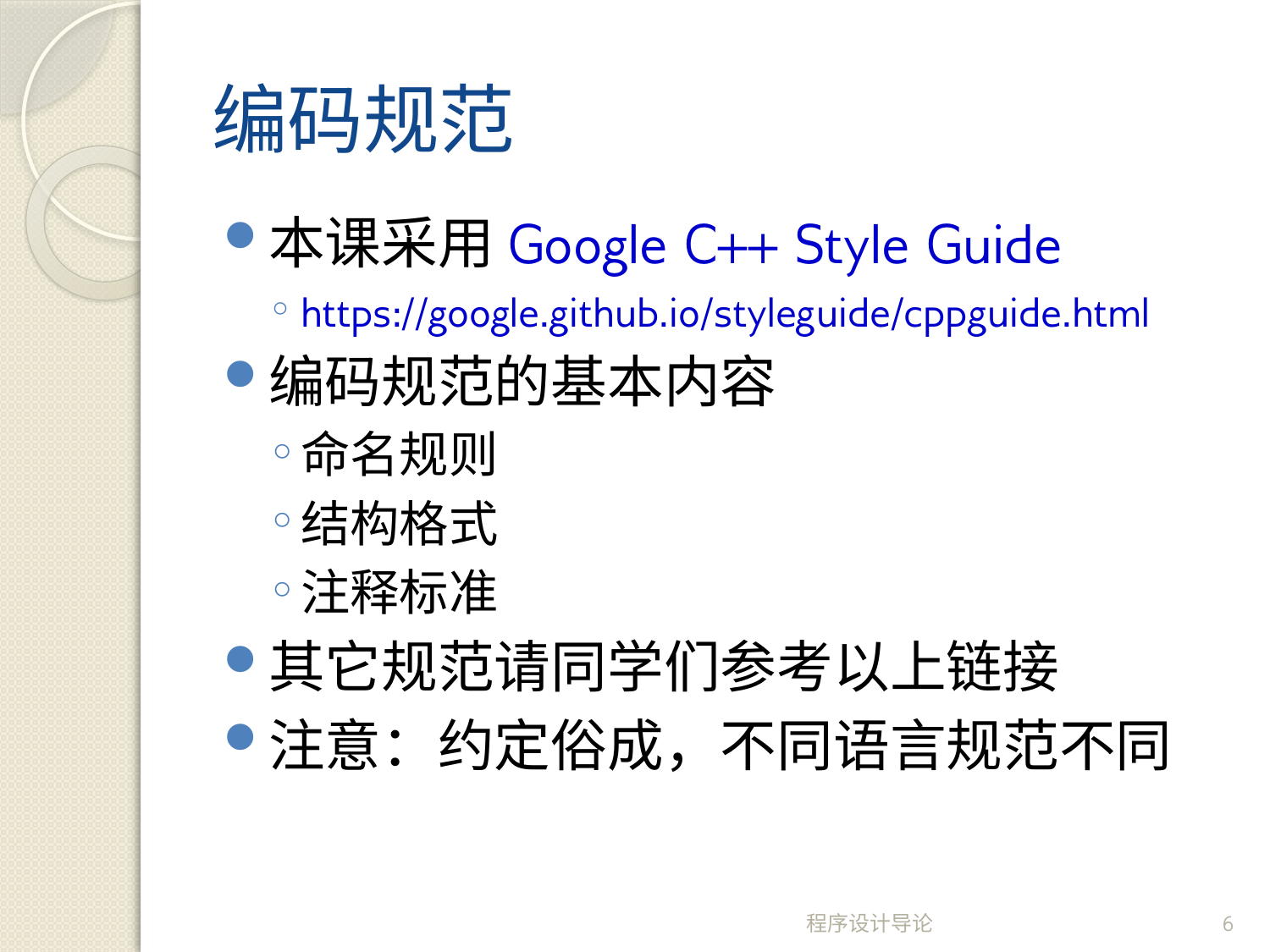

# 编码规范
本课采用Google C++ Style Guide
https://google.github.io/styleguide/cppguide.html
编码规范的基本内容
命名规则
结构格式
注释标准
其它规范请同学们参考以上链接
注意：约定俗成，不同语言规范不同
程序设计导论
6